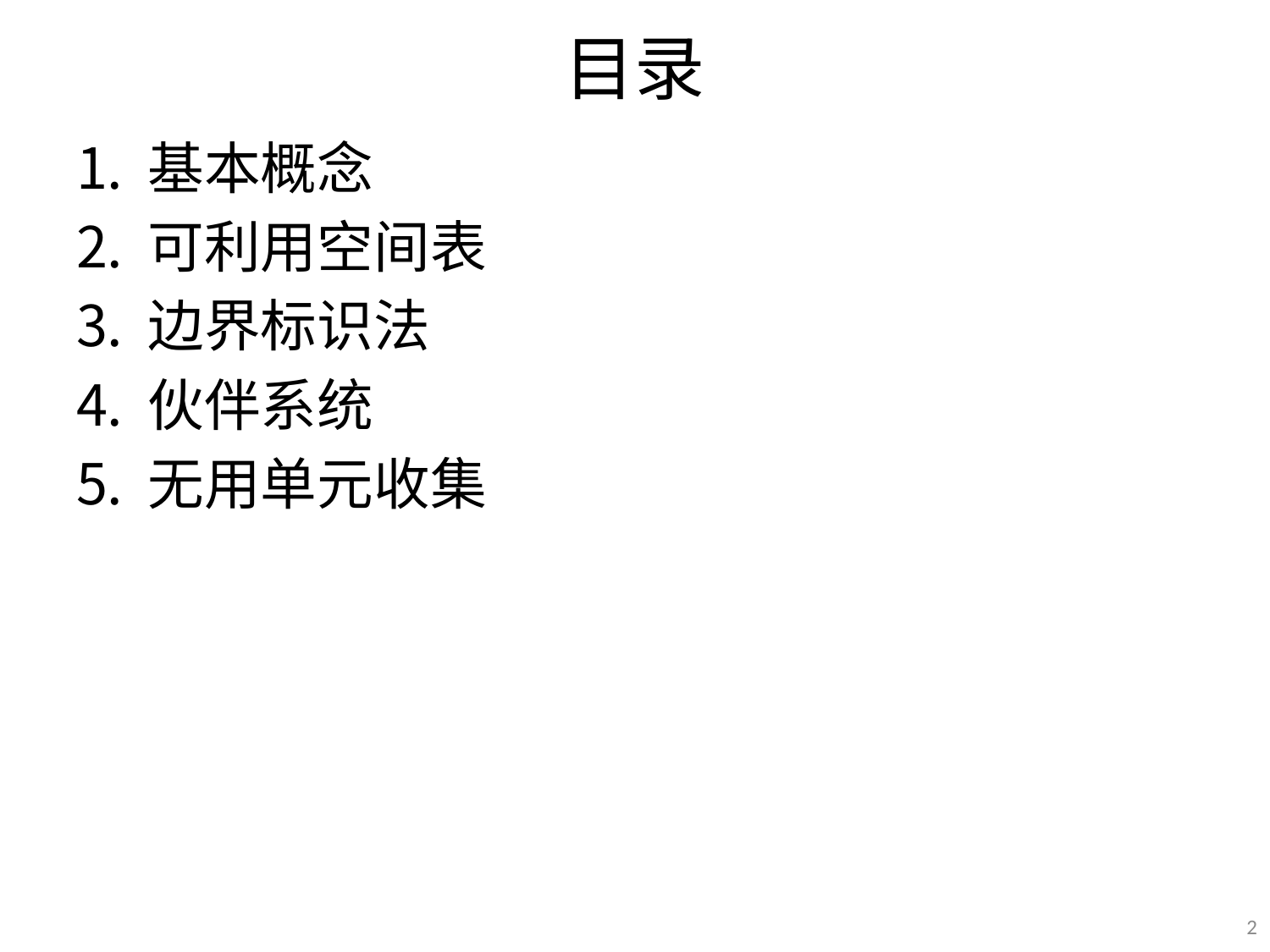

# 目录
基本概念
可利用空间表
边界标识法
伙伴系统
无用单元收集
2